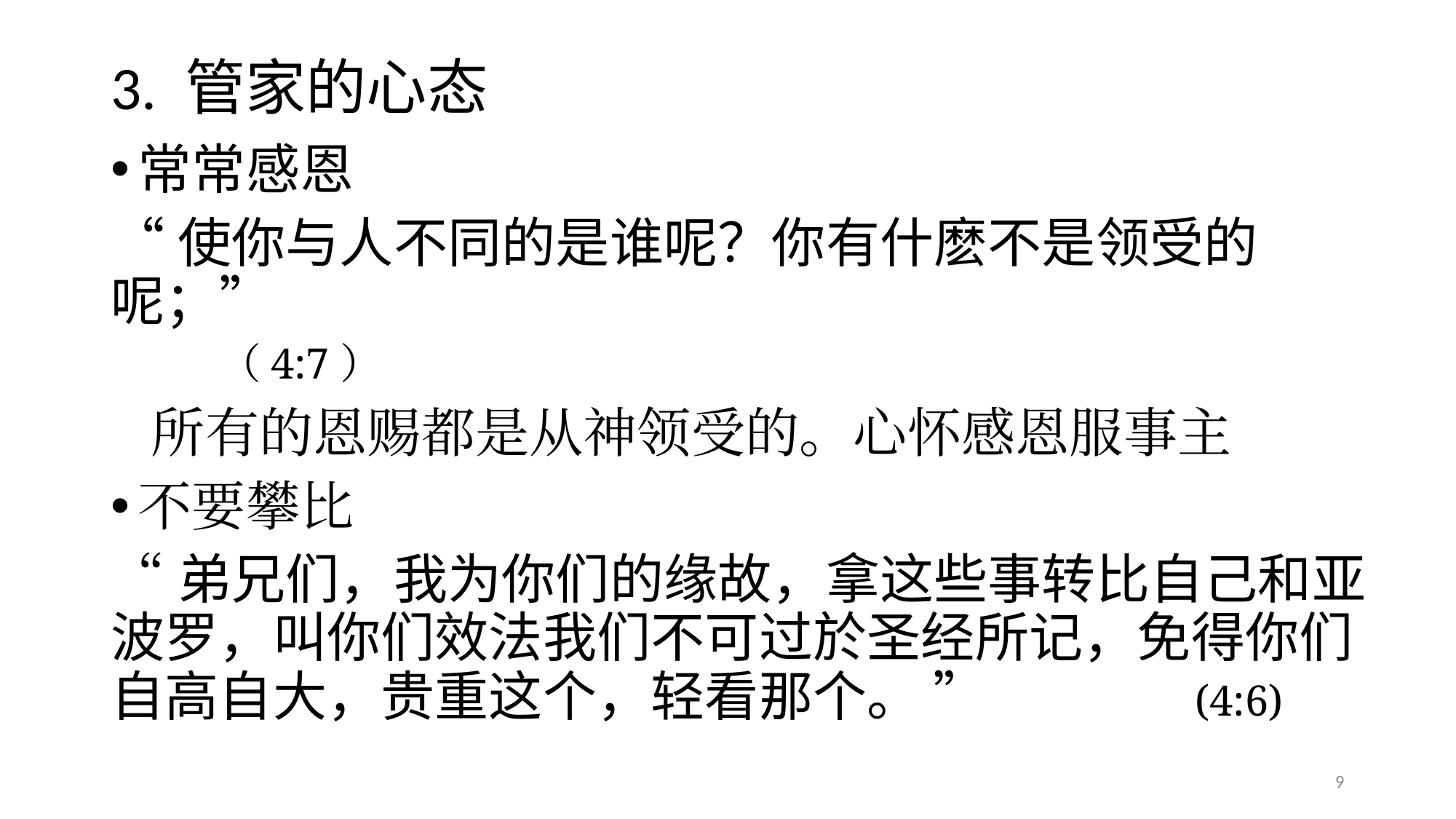

# 3. 管家的心态
常常感恩
“使你与人不同的是谁呢？你有什麽不是领受的呢；”
										（4:7）
  所有的恩赐都是从神领受的。心怀感恩服事主
不要攀比
“弟兄们，我为你们的缘故，拿这些事转比自己和亚波罗，叫你们效法我们不可过於圣经所记，免得你们自高自大，贵重这个，轻看那个。 ”                (4:6)
9